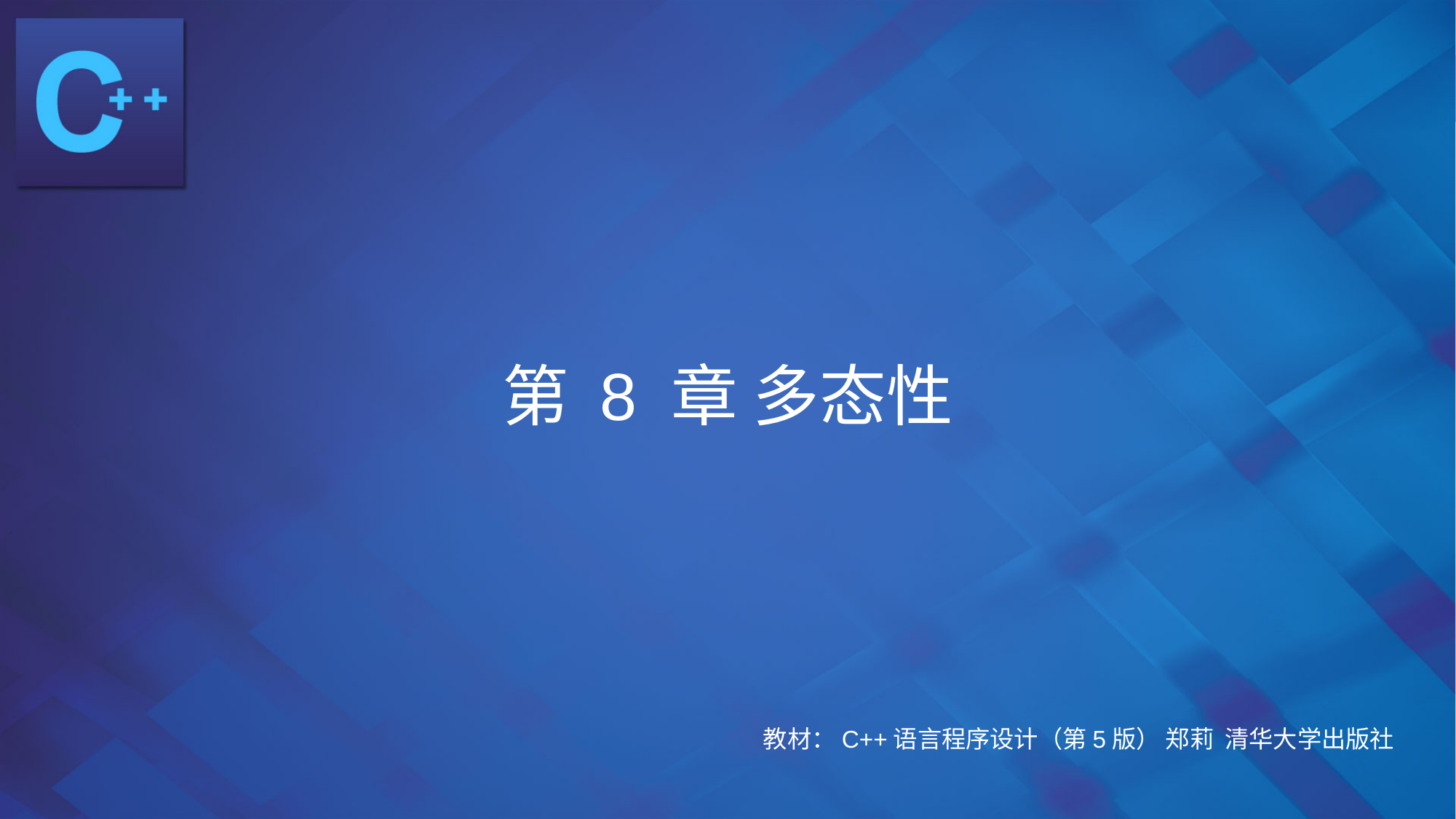

# 第 8 章 多态性

教材：C++语言程序设计（第5版） 郑莉  清华大学出版社